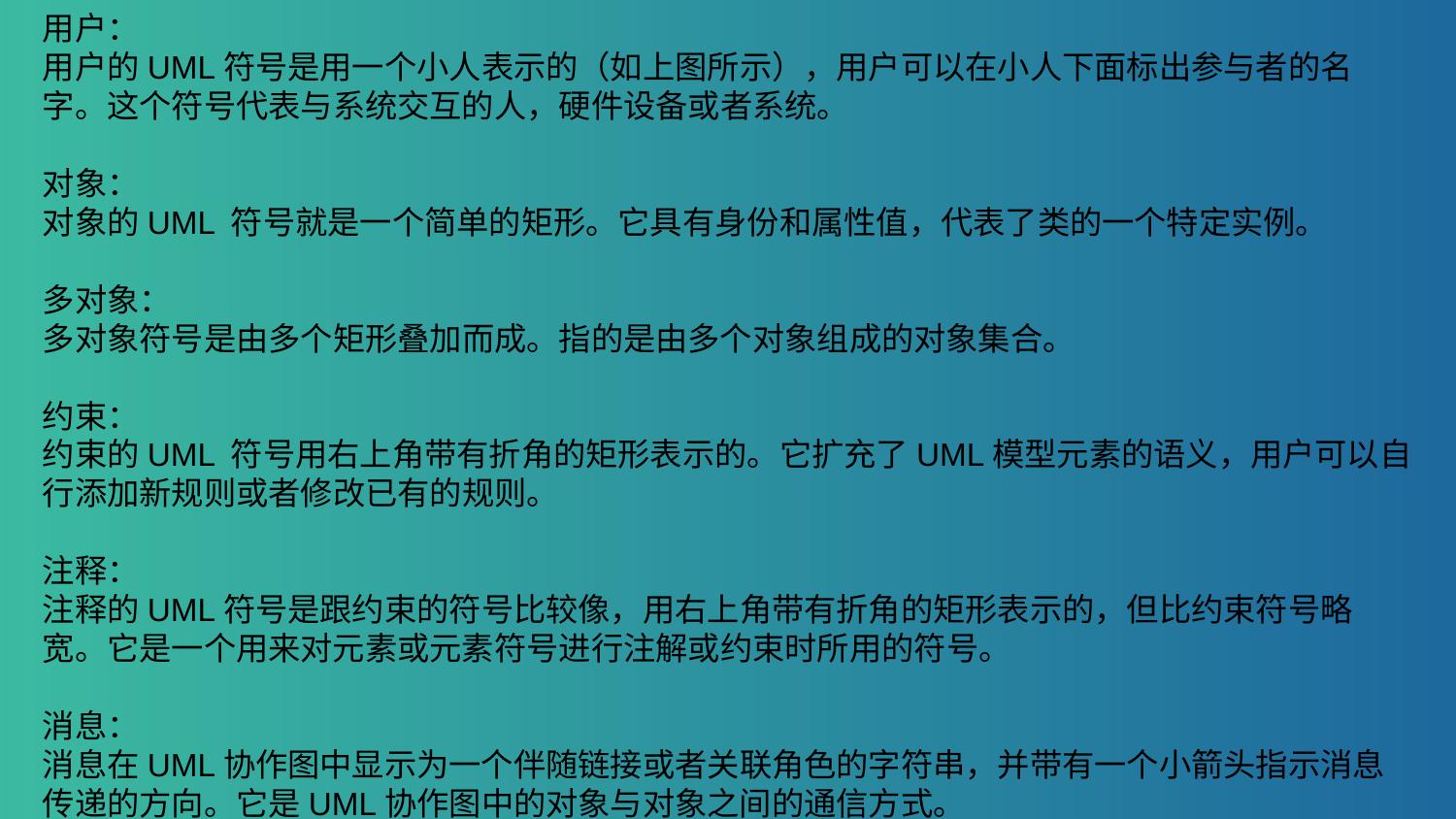

用户：
用户的UML符号是用一个小人表示的（如上图所示），用户可以在小人下面标出参与者的名字。这个符号代表与系统交互的人，硬件设备或者系统。

对象：
对象的UML 符号就是一个简单的矩形。它具有身份和属性值，代表了类的一个特定实例。

多对象：
多对象符号是由多个矩形叠加而成。指的是由多个对象组成的对象集合。

约束：
约束的UML 符号用右上角带有折角的矩形表示的。它扩充了UML模型元素的语义，用户可以自行添加新规则或者修改已有的规则。

注释：
注释的UML符号是跟约束的符号比较像，用右上角带有折角的矩形表示的，但比约束符号略宽。它是一个用来对元素或元素符号进行注解或约束时所用的符号。

消息：
消息在UML协作图中显示为一个伴随链接或者关联角色的字符串，并带有一个小箭头指示消息传递的方向。它是UML协作图中的对象与对象之间的通信方式。